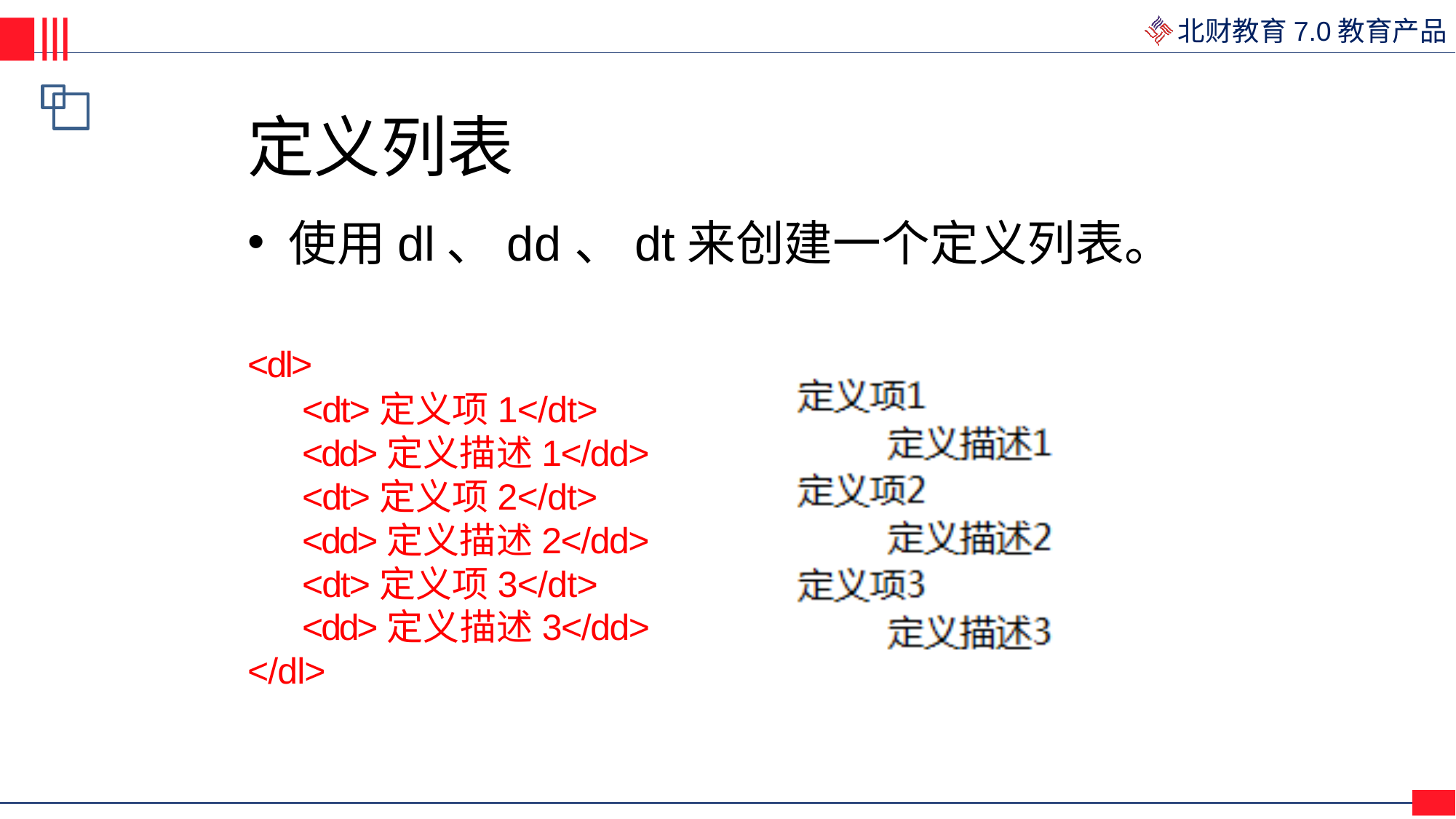

# 定义列表
使用dl、dd、dt来创建一个定义列表。

<dl>
<dt>定义项1</dt>
<dd>定义描述1</dd>
<dt>定义项2</dt>
<dd>定义描述2</dd>
<dt>定义项3</dt>
<dd>定义描述3</dd>
</dl>